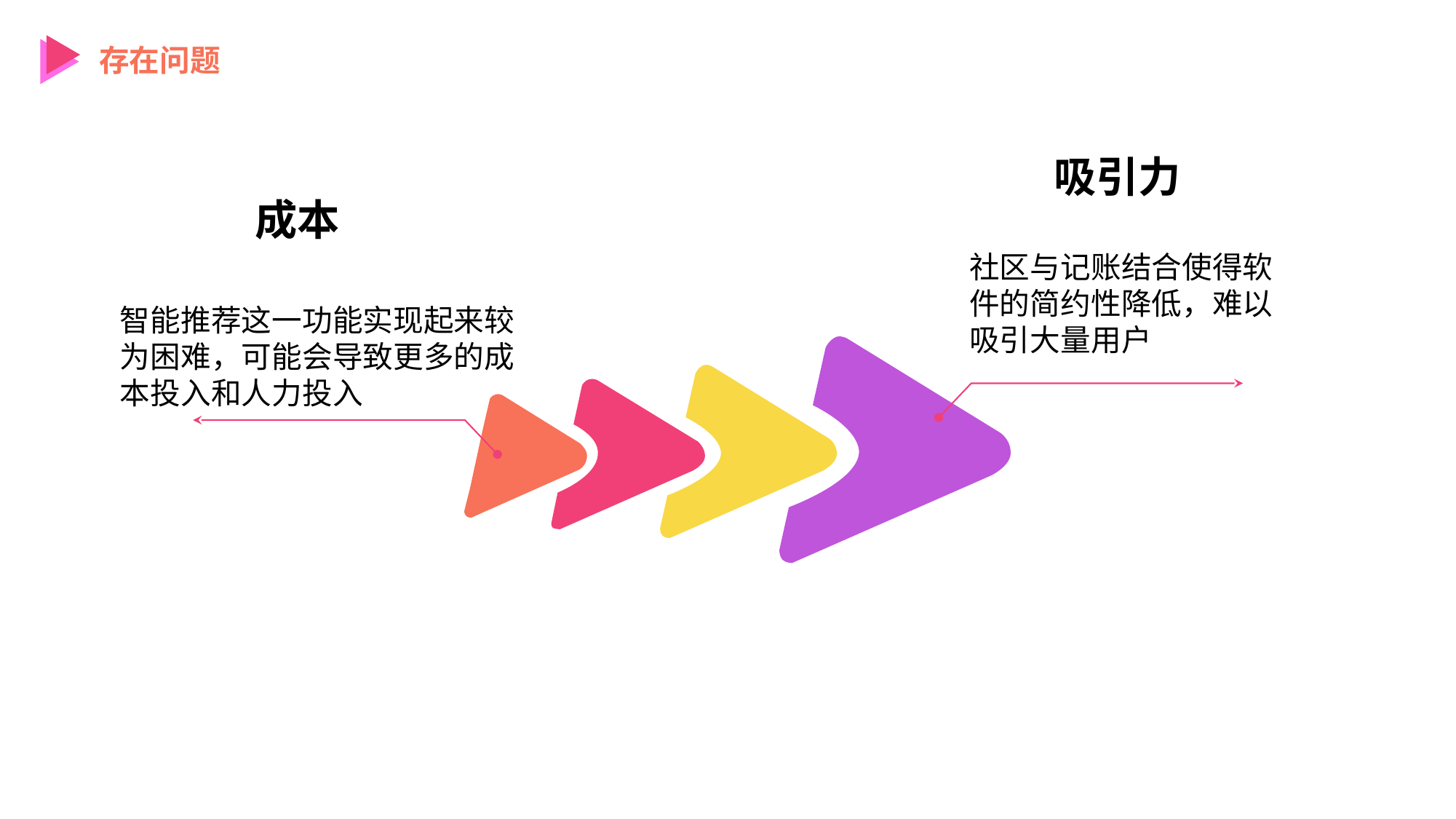

存在问题
吸引力
成本
社区与记账结合使得软件的简约性降低，难以吸引大量用户
智能推荐这一功能实现起来较为困难，可能会导致更多的成本投入和人力投入